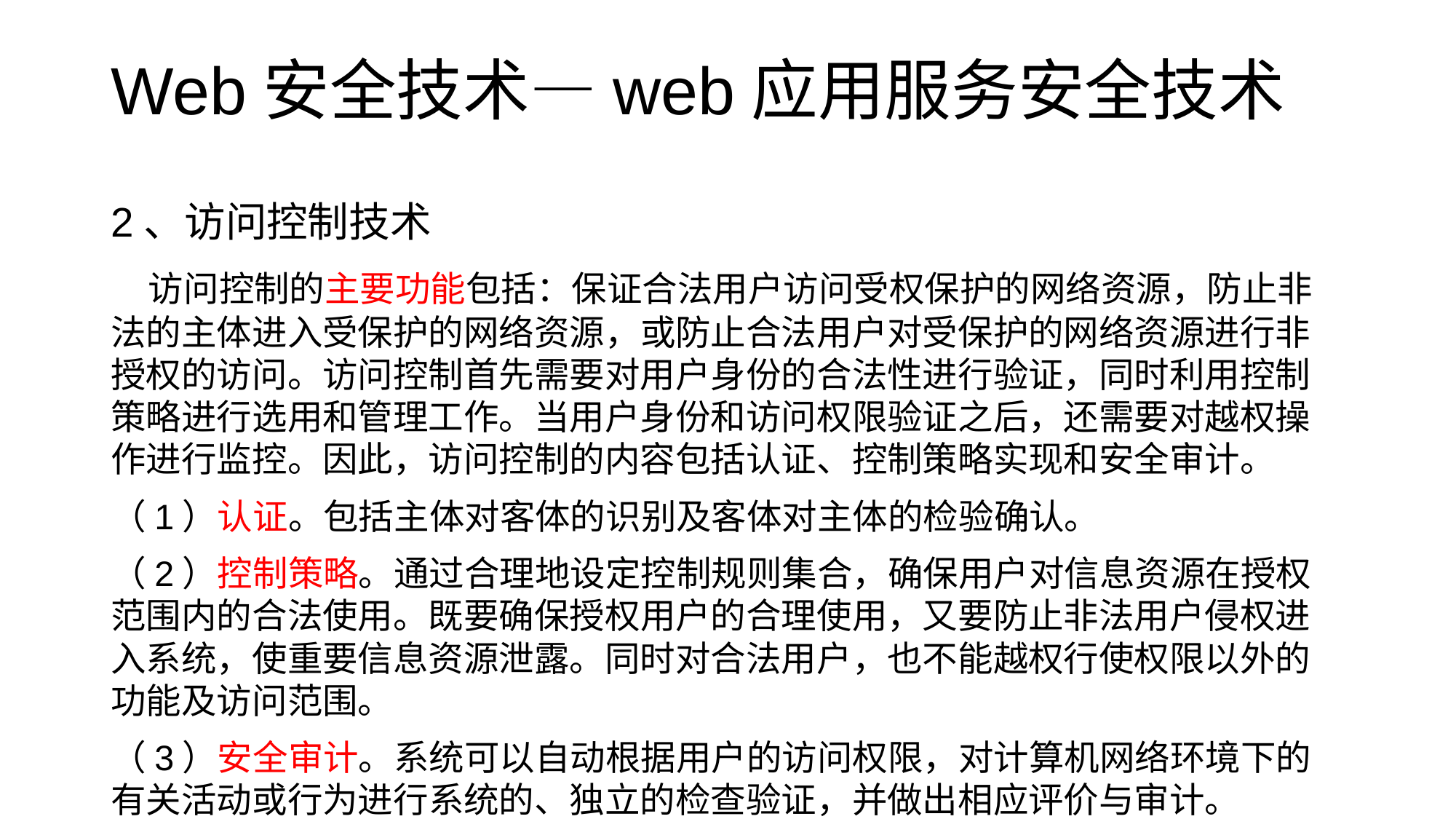

# Web安全技术—web应用服务安全技术

2、访问控制技术
   访问控制的主要功能包括：保证合法用户访问受权保护的网络资源，防止非法的主体进入受保护的网络资源，或防止合法用户对受保护的网络资源进行非授权的访问。访问控制首先需要对用户身份的合法性进行验证，同时利用控制策略进行选用和管理工作。当用户身份和访问权限验证之后，还需要对越权操作进行监控。因此，访问控制的内容包括认证、控制策略实现和安全审计。
（1）认证。包括主体对客体的识别及客体对主体的检验确认。
（2）控制策略。通过合理地设定控制规则集合，确保用户对信息资源在授权范围内的合法使用。既要确保授权用户的合理使用，又要防止非法用户侵权进入系统，使重要信息资源泄露。同时对合法用户，也不能越权行使权限以外的功能及访问范围。
（3）安全审计。系统可以自动根据用户的访问权限，对计算机网络环境下的有关活动或行为进行系统的、独立的检查验证，并做出相应评价与审计。